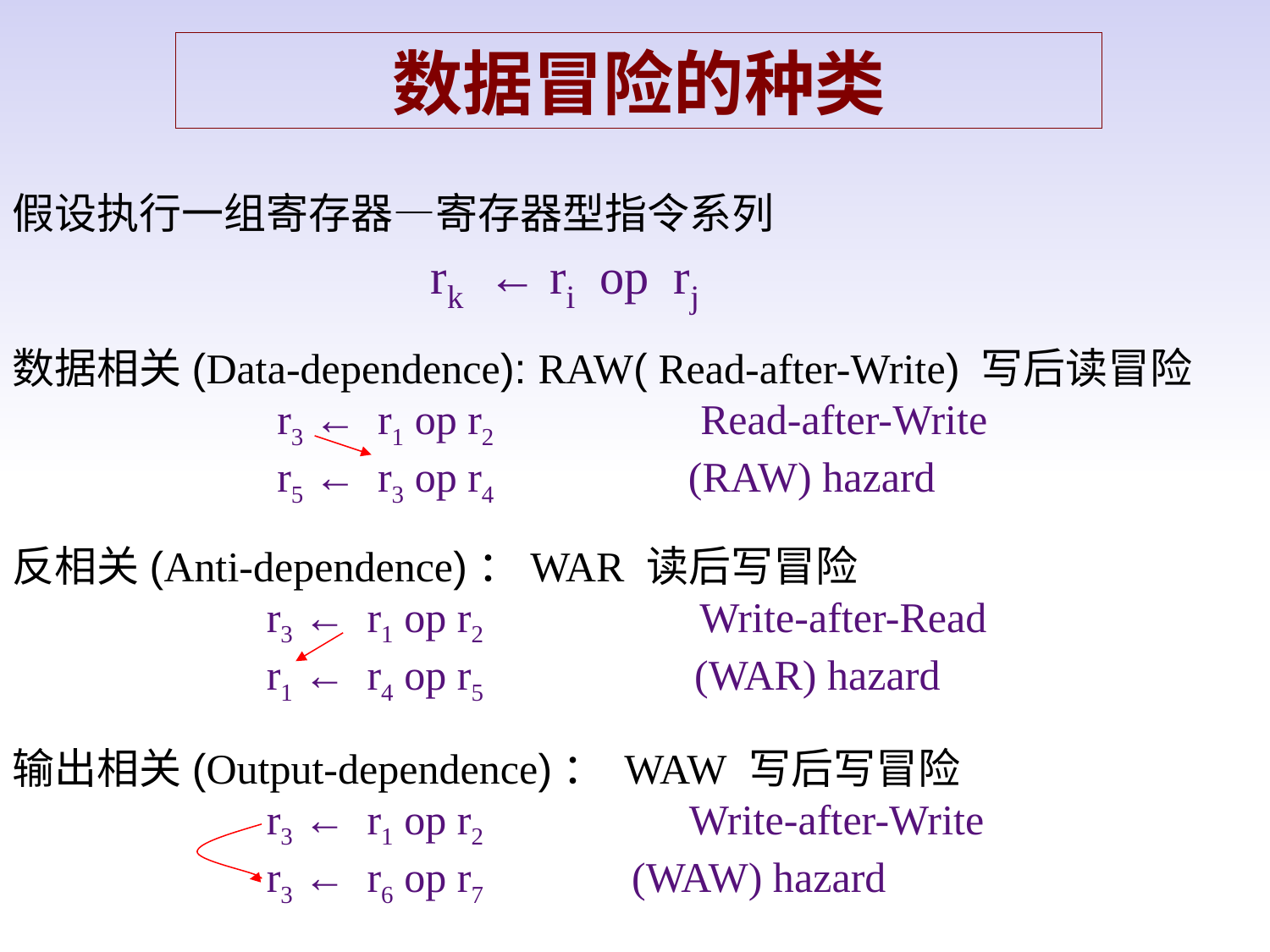

数据冒险的种类
假设执行一组寄存器—寄存器型指令系列
                                                    rk  ← ri  op  rj
数据相关(Data-dependence): RAW( Read-after-Write) 写后读冒险
       r3 ←  r1 op r2 	           Read-after-Write
       r5 ←  r3 op r4	                 (RAW) hazard
反相关(Anti-dependence)：WAR 读后写冒险
      r3 ←  r1 op r2	           Write-after-Read
      r1 ←  r4 op r5	                  (WAR) hazard
输出相关(Output-dependence)： WAW 写后写冒险
      r3 ←  r1 op r2  	          Write-after-Write
      r3 ←  r6 op r7              (WAW) hazard